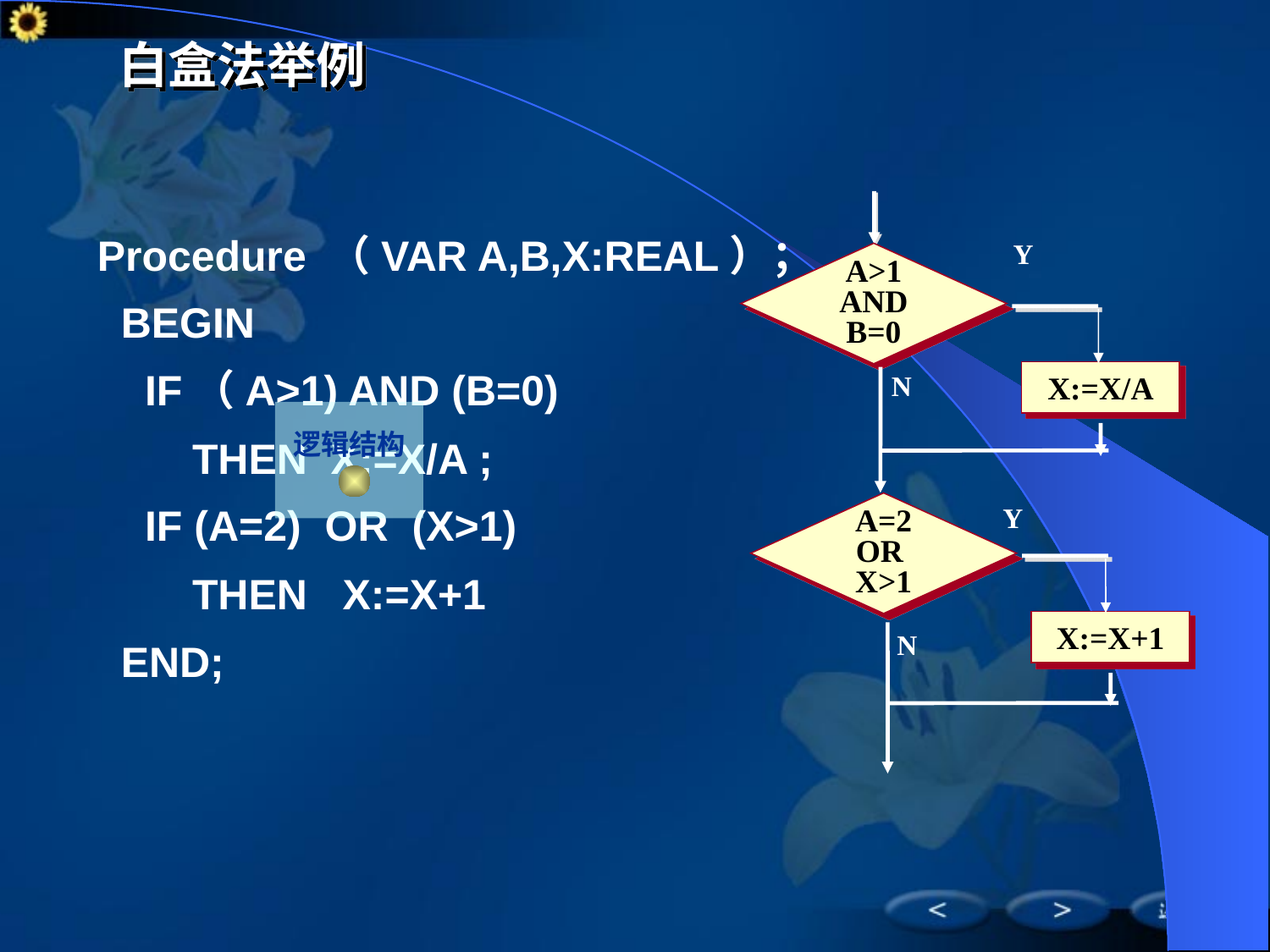

# 白盒法举例

Y
A>1
AND
B=0

N
X:=X/A

A=2
OR
X>1
Y

X:=X+1
N

Procedure （VAR A,B,X:REAL）；
  BEGIN
    IF（A>1) AND (B=0)
        THEN  X:=X/A ;
    IF (A=2)  OR  (X>1)
        THEN   X:=X+1
  END;
逻辑结构